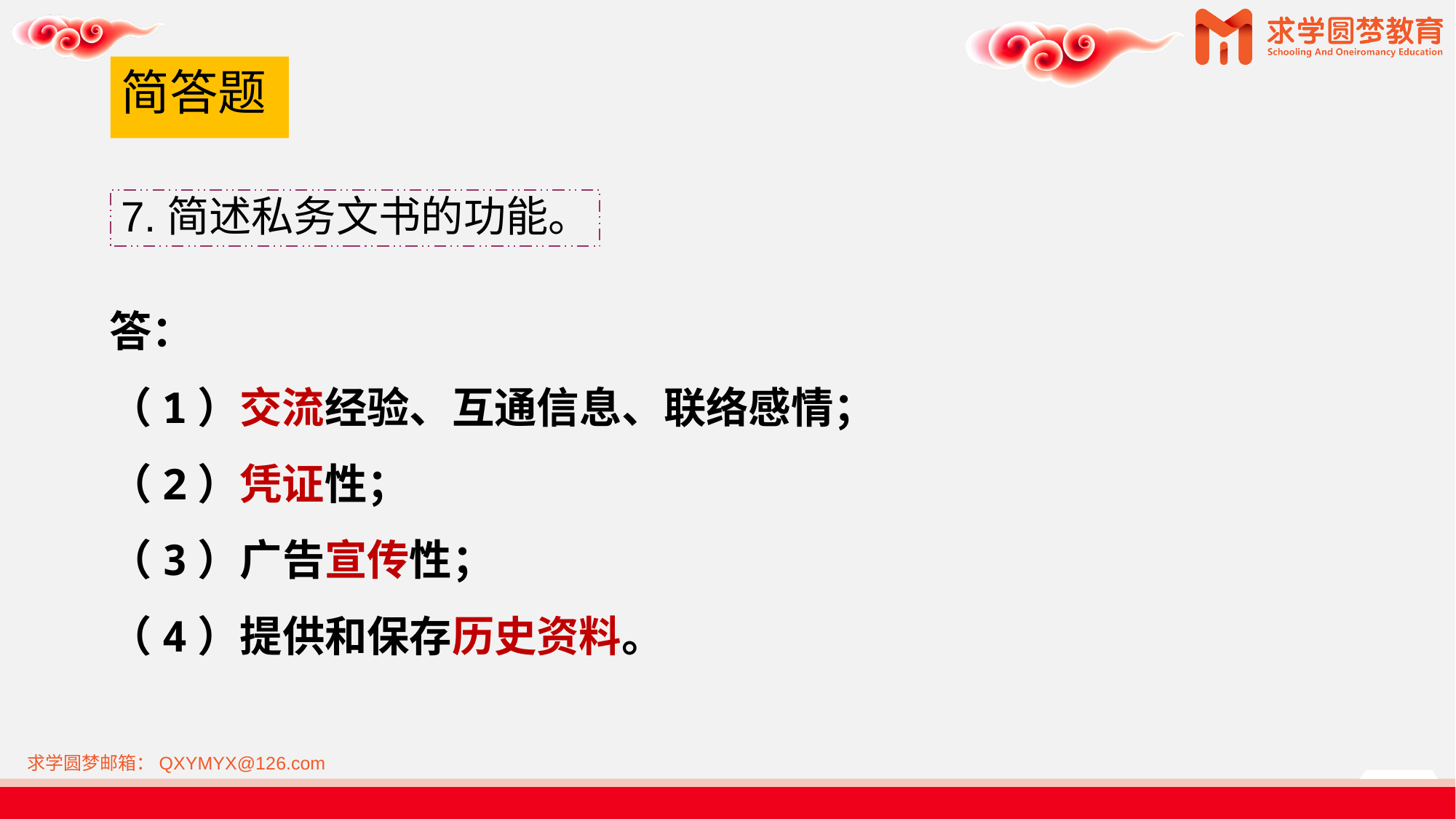

# 简答题
7.简述私务文书的功能。
答：
（1）交流经验、互通信息、联络感情；
（2）凭证性；
（3）广告宣传性；
（4）提供和保存历史资料。